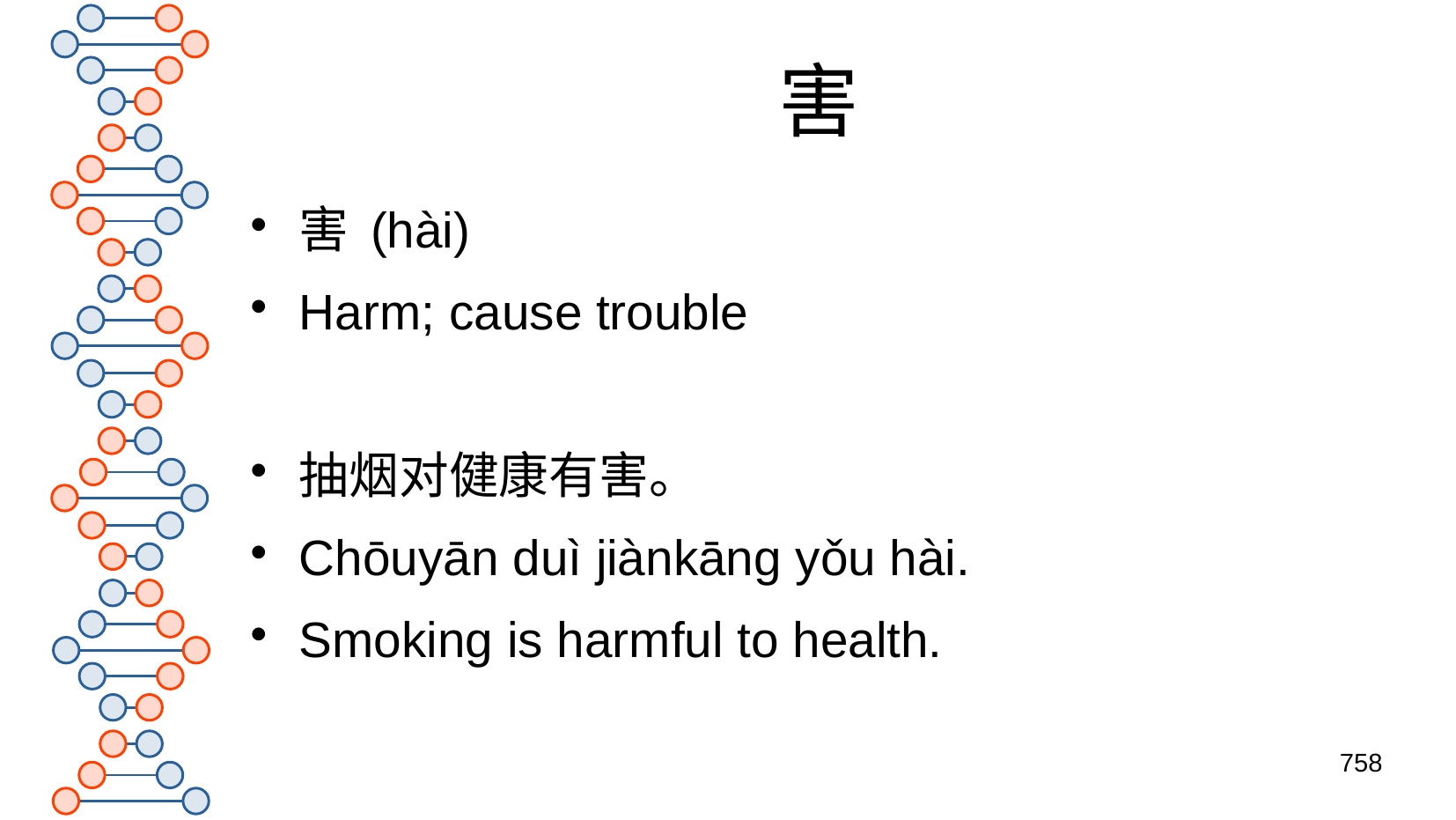

# 害
害 (hài)
Harm; cause trouble

抽烟对健康有害。
Chōuyān duì jiànkāng yǒu hài.
Smoking is harmful to health.

758